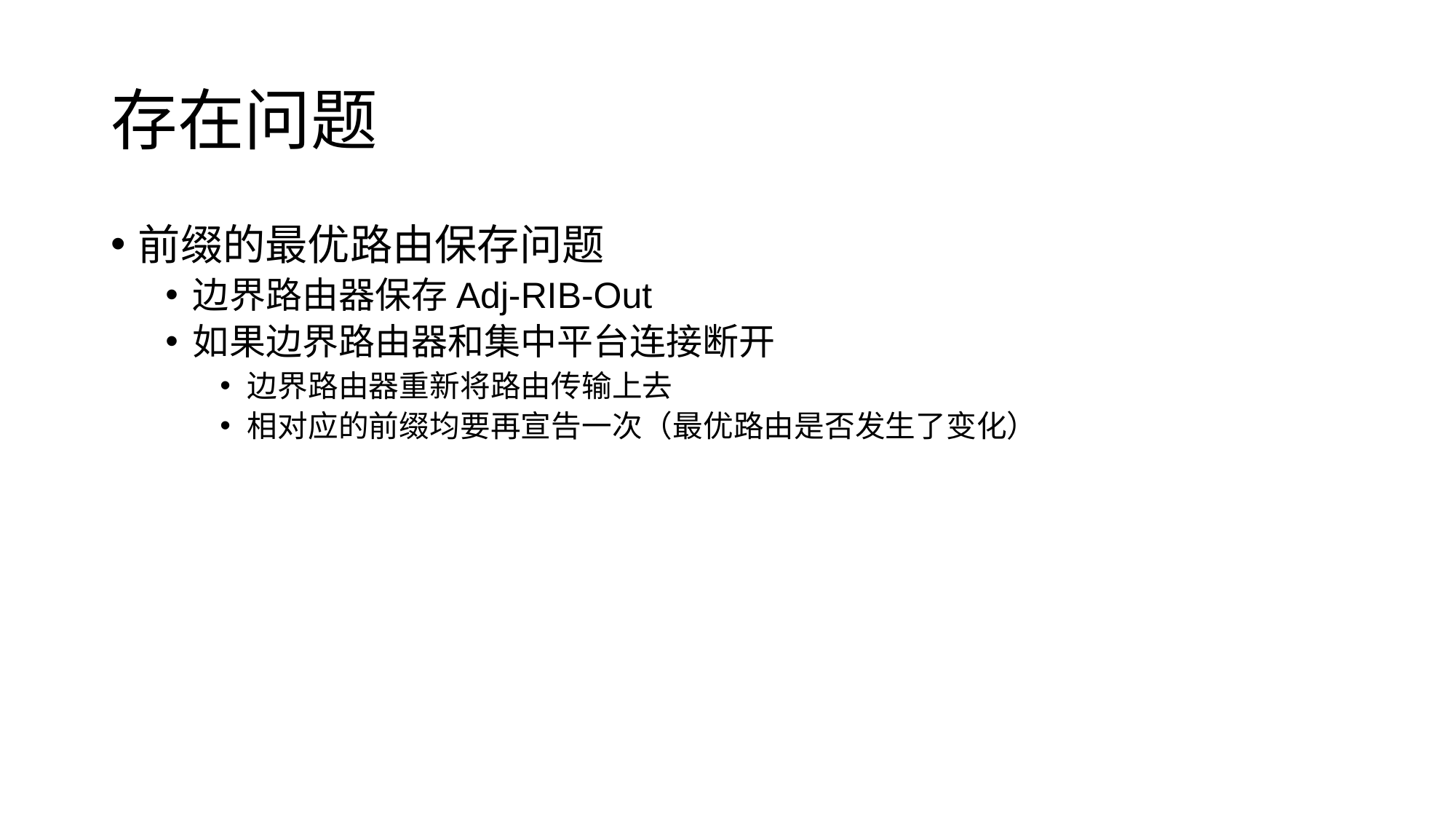

# 存在问题
前缀的最优路由保存问题
边界路由器保存Adj-RIB-Out
如果边界路由器和集中平台连接断开
边界路由器重新将路由传输上去
相对应的前缀均要再宣告一次（最优路由是否发生了变化）